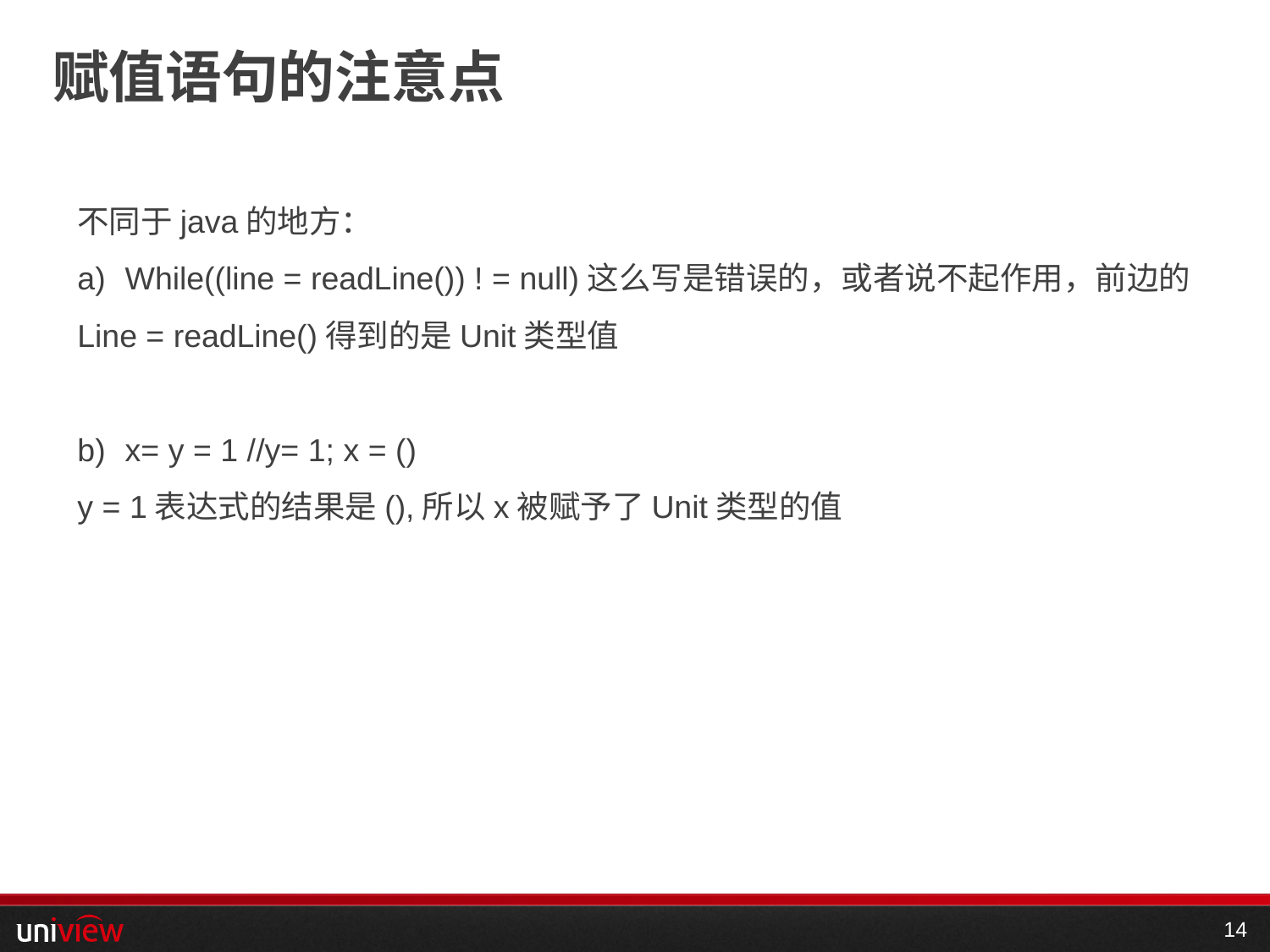

# 赋值语句的注意点
不同于java的地方：
While((line = readLine()) ! = null)这么写是错误的，或者说不起作用，前边的
Line = readLine()得到的是Unit类型值

x= y = 1 //y= 1; x = ()
y = 1表达式的结果是(),所以x被赋予了Unit类型的值